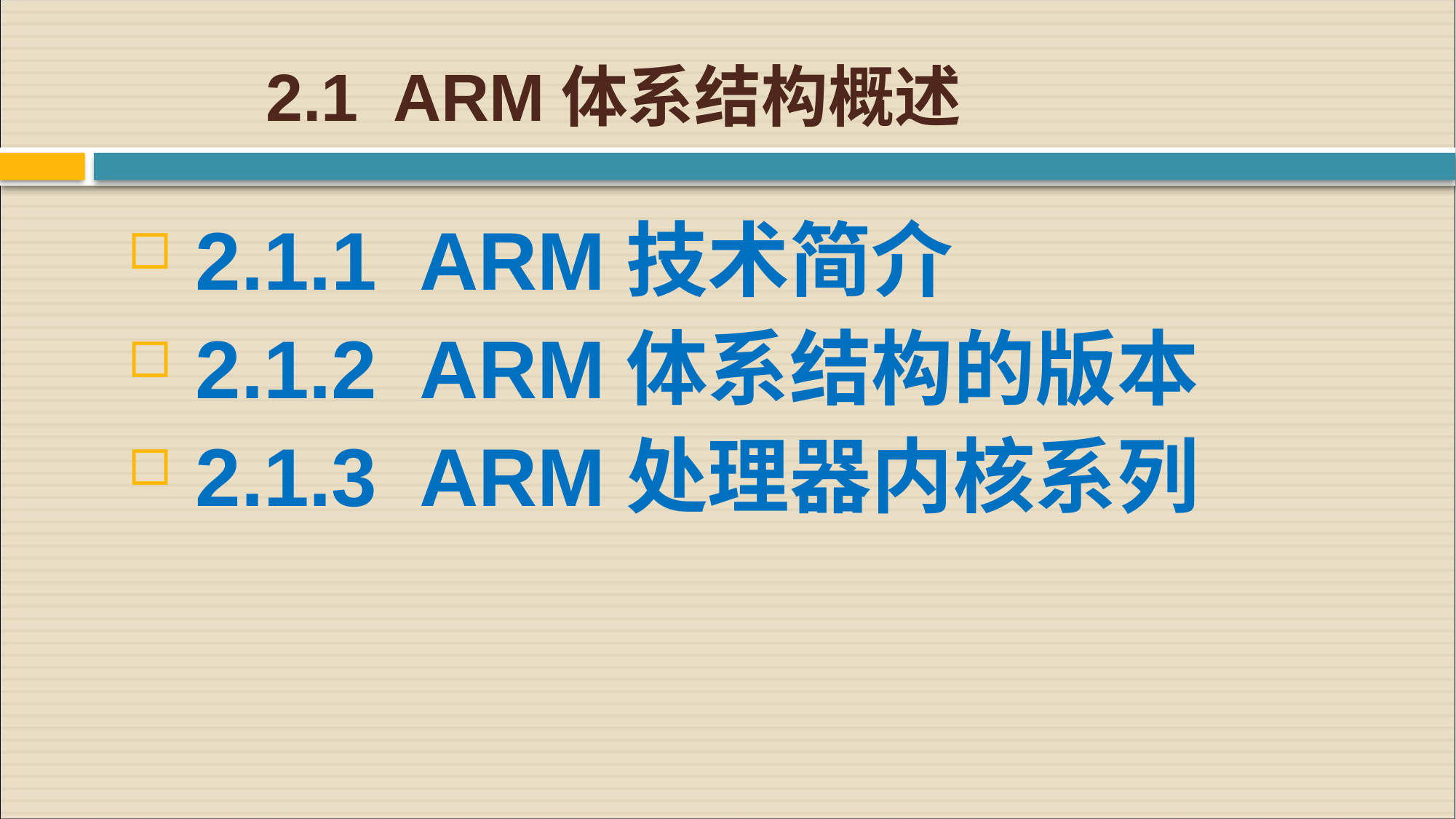

# 2.1  ARM体系结构概述
2.1.1  ARM技术简介
2.1.2  ARM体系结构的版本
2.1.3  ARM处理器内核系列